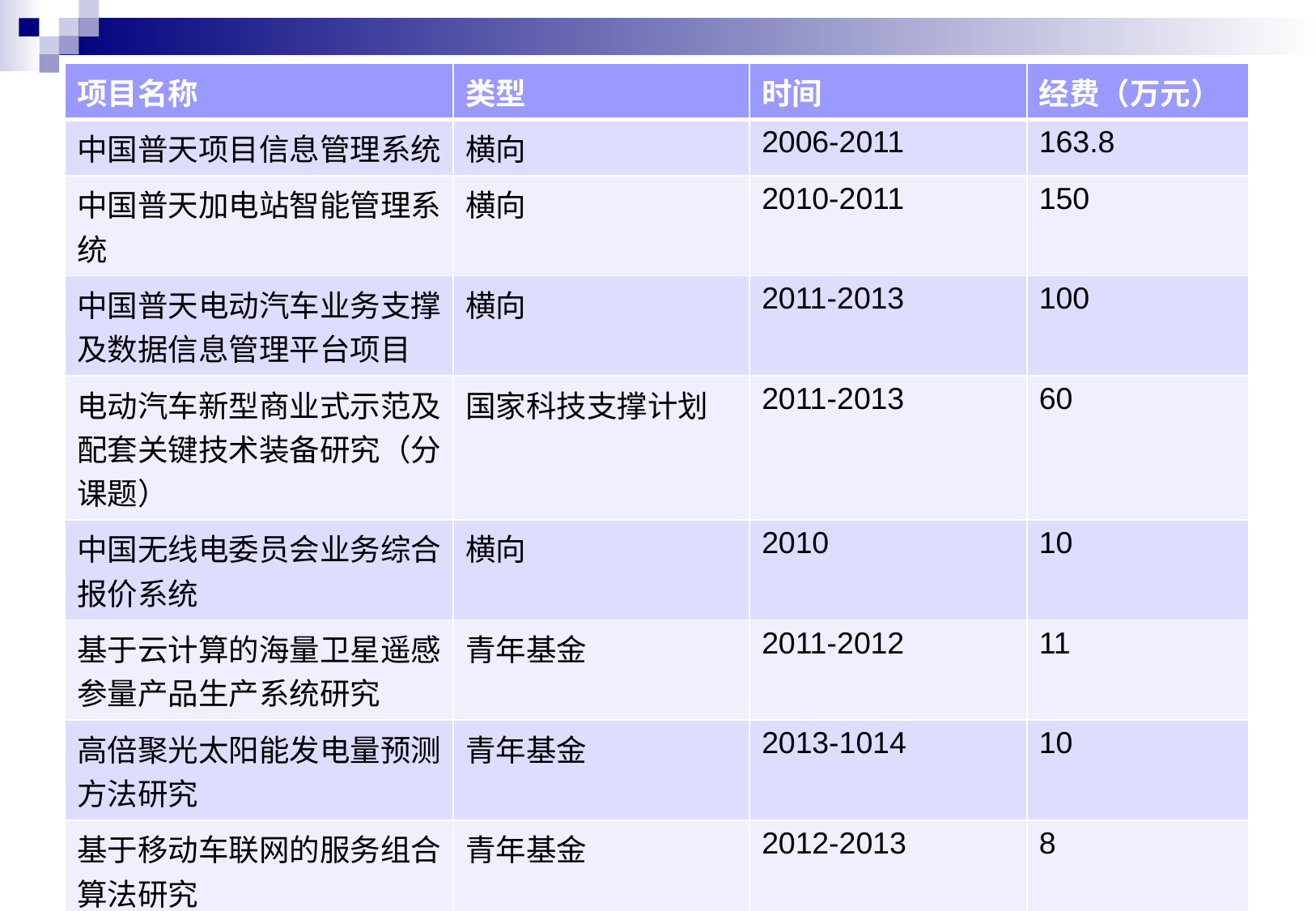

| 项目名称 | 类型 | 时间 | 经费（万元） |
| --- | --- | --- | --- |
| 中国普天项目信息管理系统 | 横向 | 2006-2011 | 163.8 |
| 中国普天加电站智能管理系统 | 横向 | 2010-2011 | 150 |
| 中国普天电动汽车业务支撑及数据信息管理平台项目 | 横向 | 2011-2013 | 100 |
| 电动汽车新型商业式示范及配套关键技术装备研究（分课题） | 国家科技支撑计划 | 2011-2013 | 60 |
| 中国无线电委员会业务综合报价系统 | 横向 | 2010 | 10 |
| 基于云计算的海量卫星遥感参量产品生产系统研究 | 青年基金 | 2011-2012 | 11 |
| 高倍聚光太阳能发电量预测方法研究 | 青年基金 | 2013-1014 | 10 |
| 基于移动车联网的服务组合算法研究 | 青年基金 | 2012-2013 | 8 |
| 数据恢复实训系统 | 横向 | 2012-2013 | 10 |